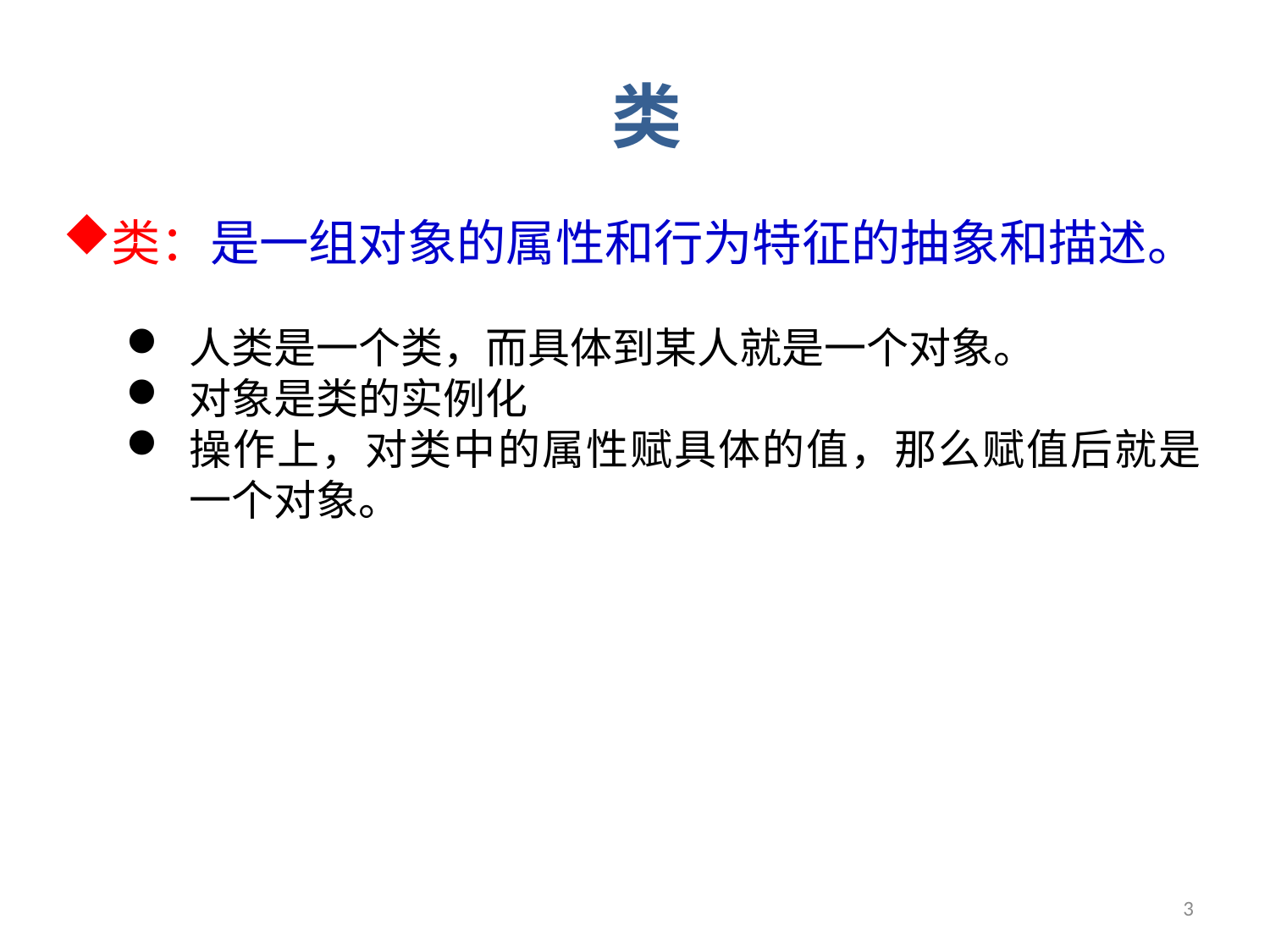

类
类：是一组对象的属性和行为特征的抽象和描述。

人类是一个类，而具体到某人就是一个对象。
对象是类的实例化
操作上，对类中的属性赋具体的值，那么赋值后就是一个对象。

3